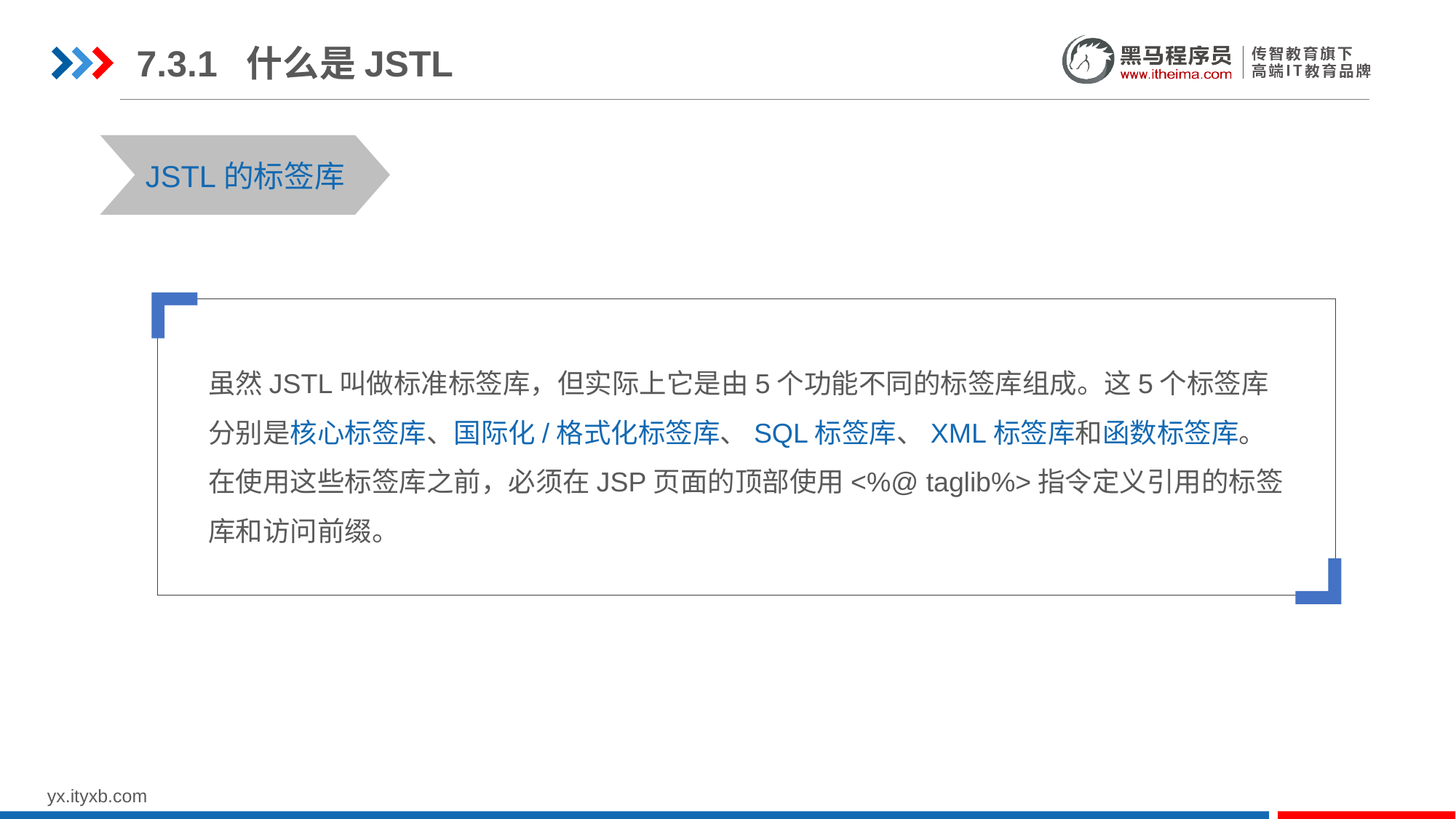

7.3.1  什么是JSTL

JSTL的标签库

虽然JSTL叫做标准标签库，但实际上它是由5个功能不同的标签库组成。这5个标签库分别是核心标签库、国际化/格式化标签库、SQL标签库、XML标签库和函数标签库。在使用这些标签库之前，必须在JSP页面的顶部使用<%@ taglib%>指令定义引用的标签库和访问前缀。